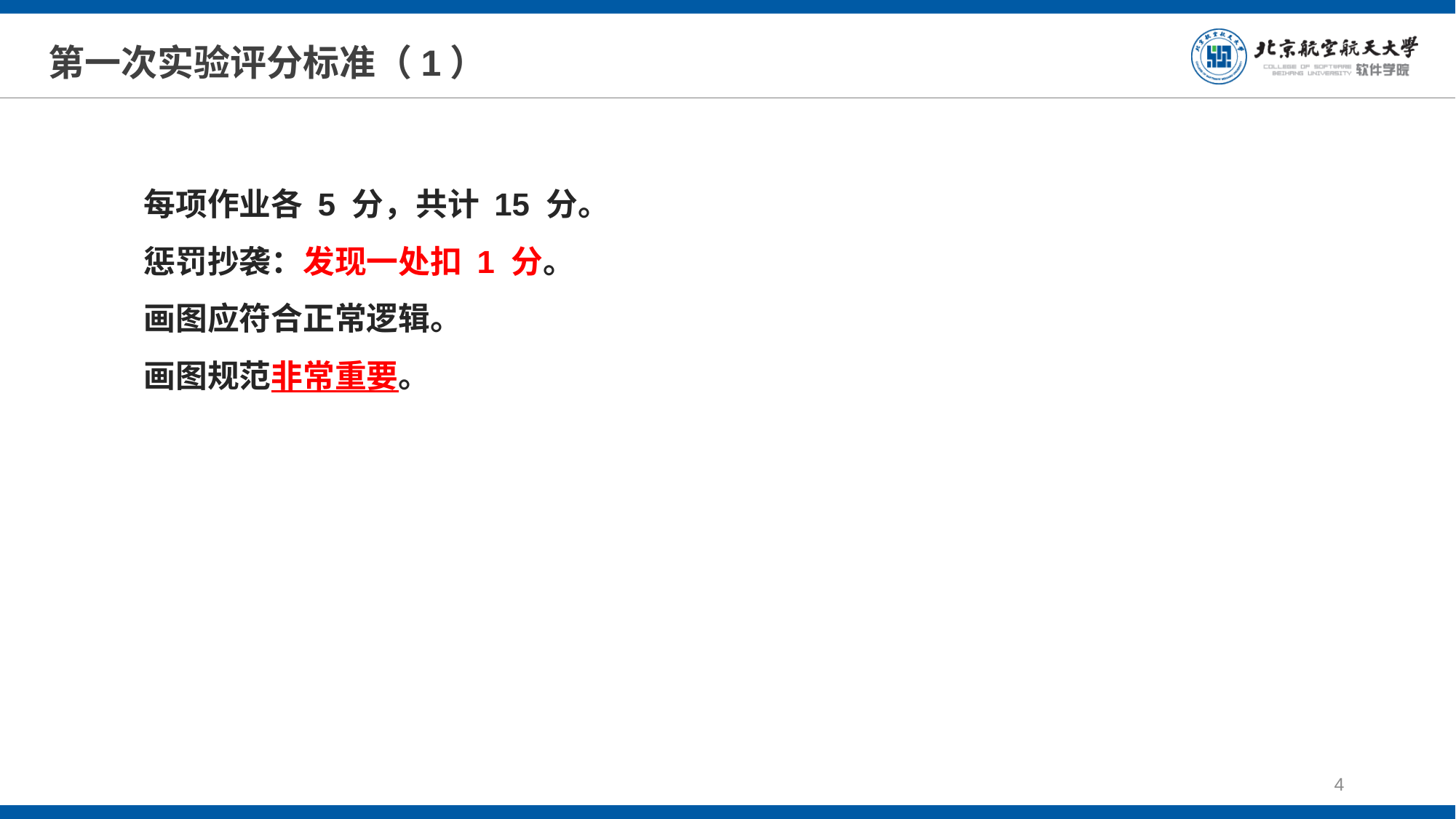

# 第一次实验评分标准（1）
每项作业各 5 分，共计 15 分。
惩罚抄袭：发现一处扣 1 分。
画图应符合正常逻辑。
画图规范非常重要。
4